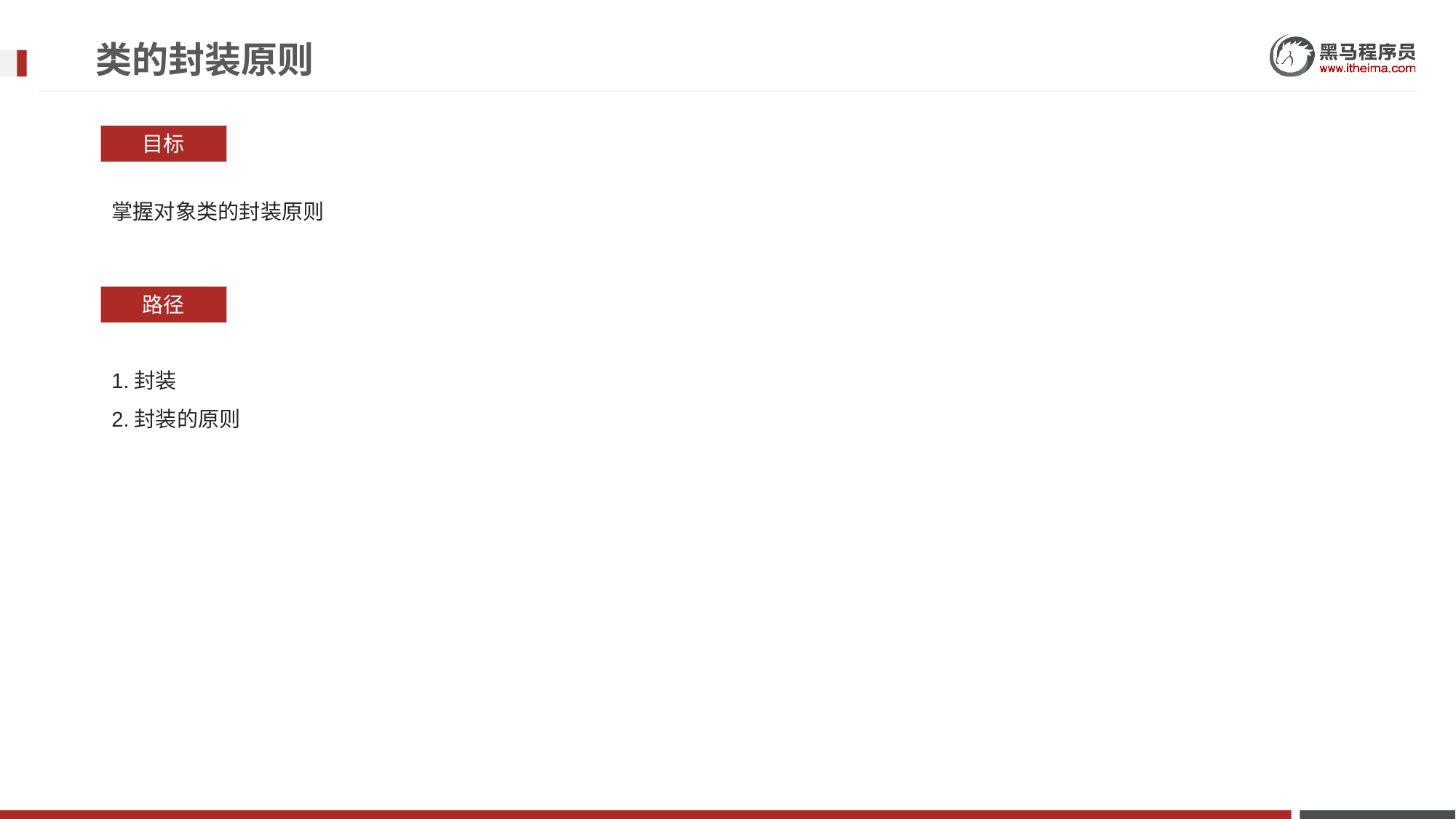

# 类的封装原则
目标
掌握对象类的封装原则
路径
1.封装
2.封装的原则